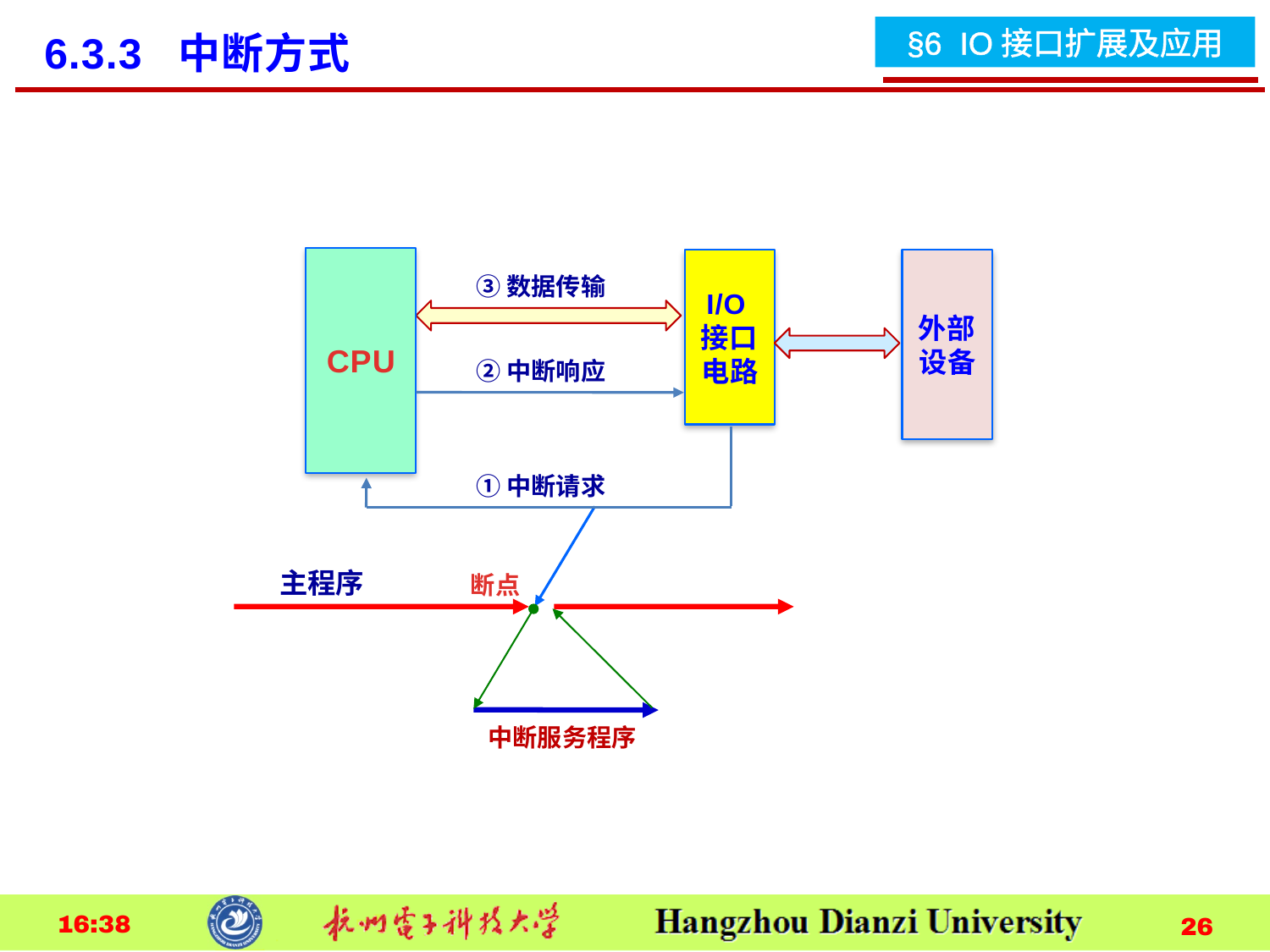

6.3.3  中断方式
CPU
I/O接口电路
外部设备
③数据传输

②中断响应
①中断请求
主程序
断点
中断服务程序